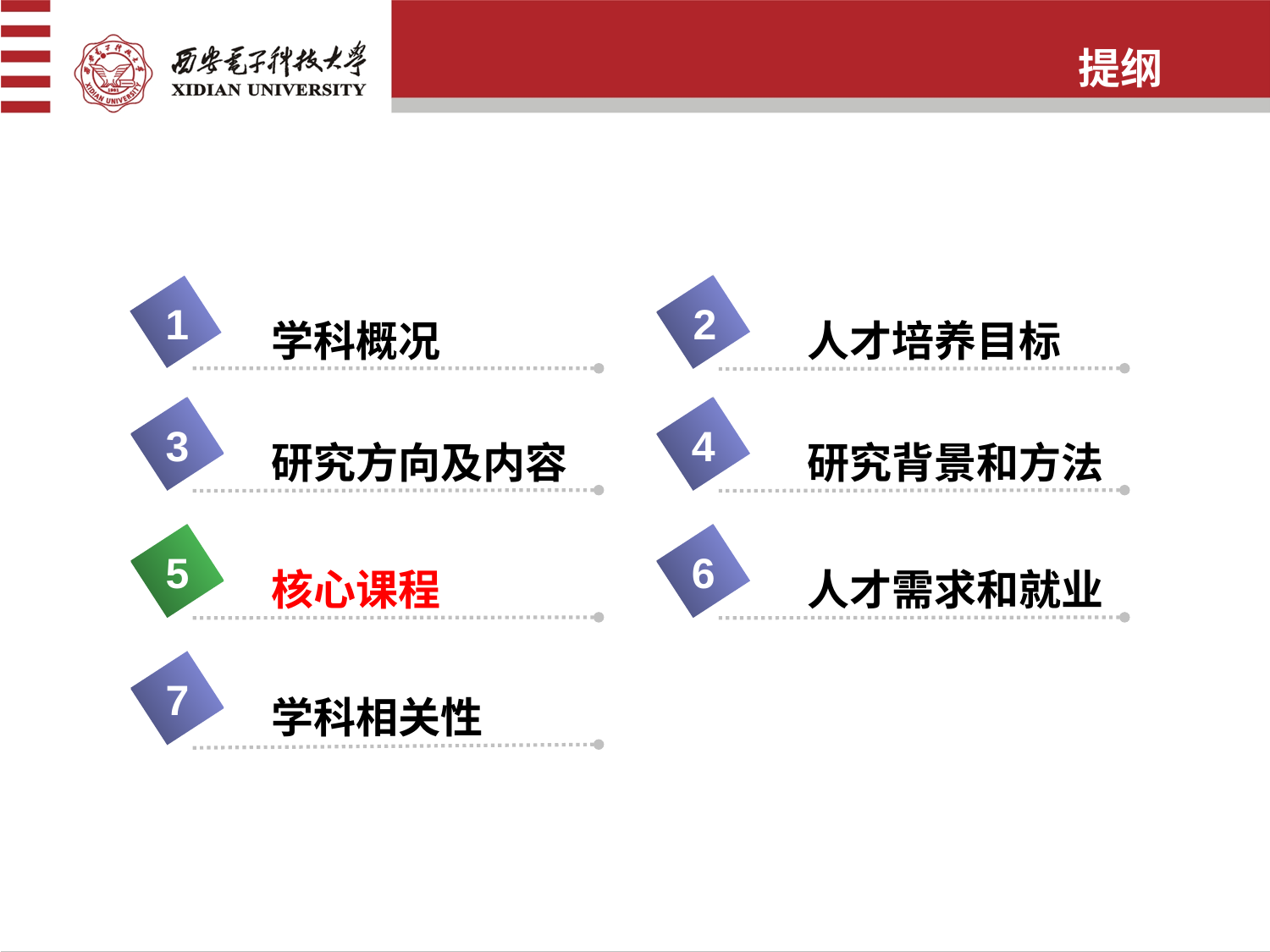

提纲

1

2
人才培养目标

学科概况

3
研究方向及内容

4
研究背景和方法

5
核心课程

6
人才需求和就业

7
学科相关性